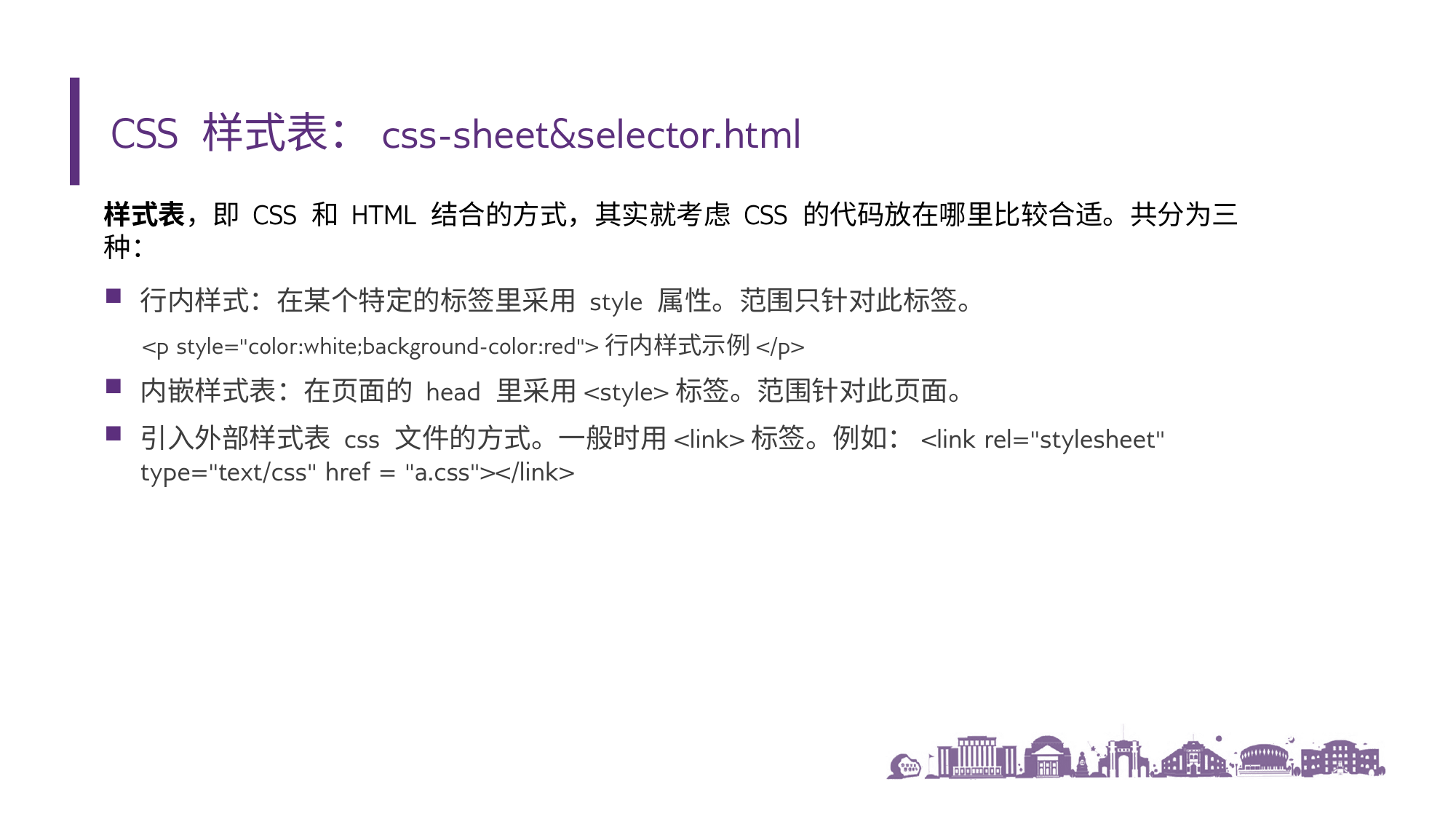

# CSS 样式表：css-sheet&selector.html
样式表，即 CSS 和 HTML 结合的方式，其实就考虑 CSS 的代码放在哪里比较合适。共分为三种：
行内样式：在某个特定的标签里采用 style 属性。范围只针对此标签。
<p style="color:white;background-color:red">行内样式示例</p>
内嵌样式表：在页面的 head 里采用<style>标签。范围针对此页面。
引入外部样式表 css 文件的方式。一般时用<link>标签。例如：<link rel="stylesheet" type="text/css" href = "a.css"></link>